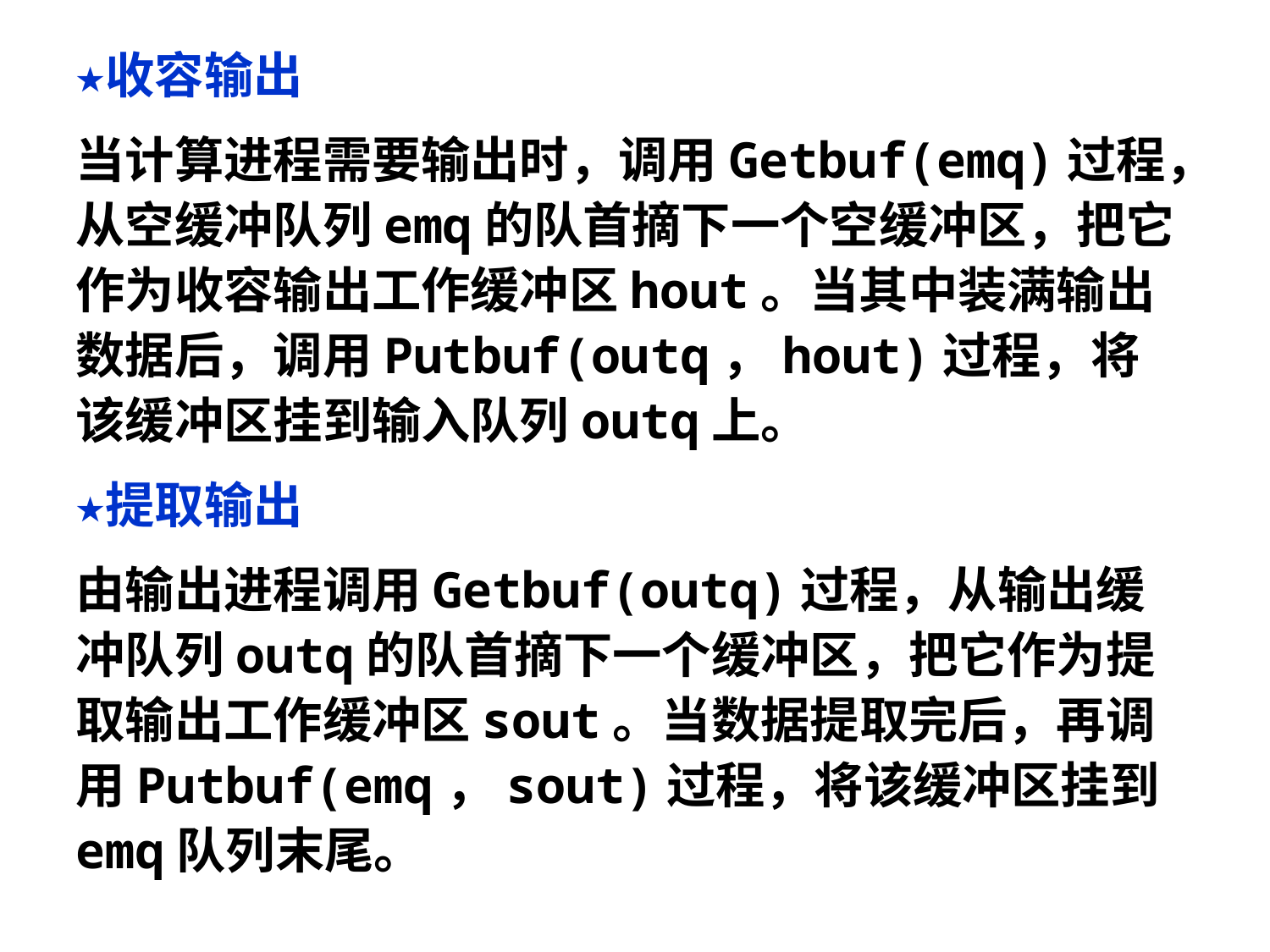

收容输出
当计算进程需要输出时，调用Getbuf(emq)过程，从空缓冲队列emq的队首摘下一个空缓冲区，把它作为收容输出工作缓冲区hout。当其中装满输出数据后，调用Putbuf(outq，hout)过程，将该缓冲区挂到输入队列outq上。
提取输出
由输出进程调用Getbuf(outq)过程，从输出缓冲队列outq的队首摘下一个缓冲区，把它作为提取输出工作缓冲区sout。当数据提取完后，再调用Putbuf(emq，sout)过程，将该缓冲区挂到emq队列末尾。
88